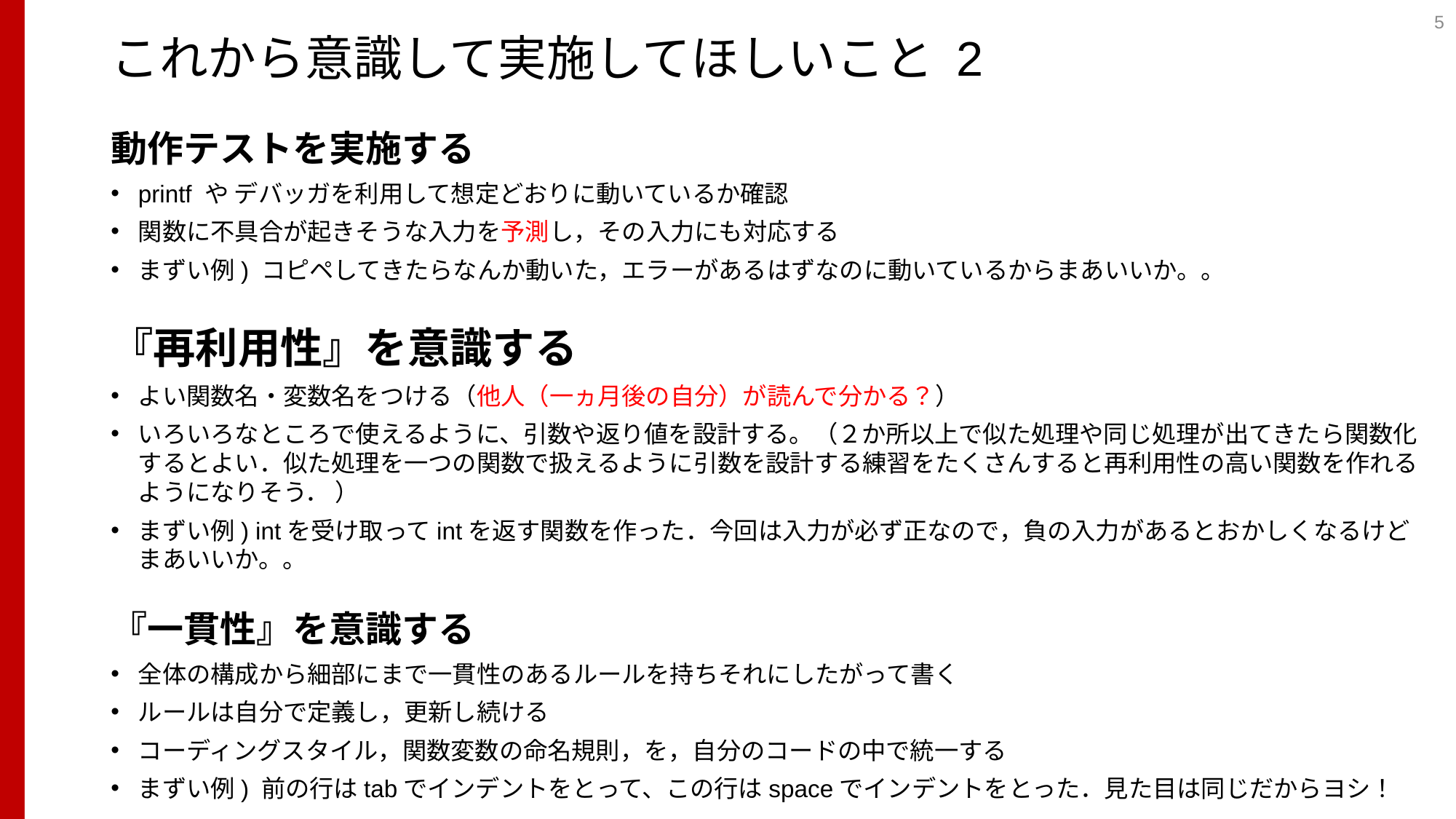

5
# これから意識して実施してほしいこと 2
動作テストを実施する
printf や デバッガを利用して想定どおりに動いているか確認
関数に不具合が起きそうな入力を予測し，その入力にも対応する
まずい例) コピペしてきたらなんか動いた，エラーがあるはずなのに動いているからまあいいか。。

『再利用性』を意識する
よい関数名・変数名をつける（他人（一ヵ月後の自分）が読んで分かる？）
いろいろなところで使えるように、引数や返り値を設計する。（２か所以上で似た処理や同じ処理が出てきたら関数化するとよい．似た処理を一つの関数で扱えるように引数を設計する練習をたくさんすると再利用性の高い関数を作れるようになりそう． ）
まずい例) intを受け取ってintを返す関数を作った．今回は入力が必ず正なので，負の入力があるとおかしくなるけどまあいいか。。

『一貫性』を意識する
全体の構成から細部にまで一貫性のあるルールを持ちそれにしたがって書く
ルールは自分で定義し，更新し続ける
コーディングスタイル，関数変数の命名規則，を，自分のコードの中で統一する
まずい例) 前の行はtabでインデントをとって、この行はspaceでインデントをとった．見た目は同じだからヨシ！